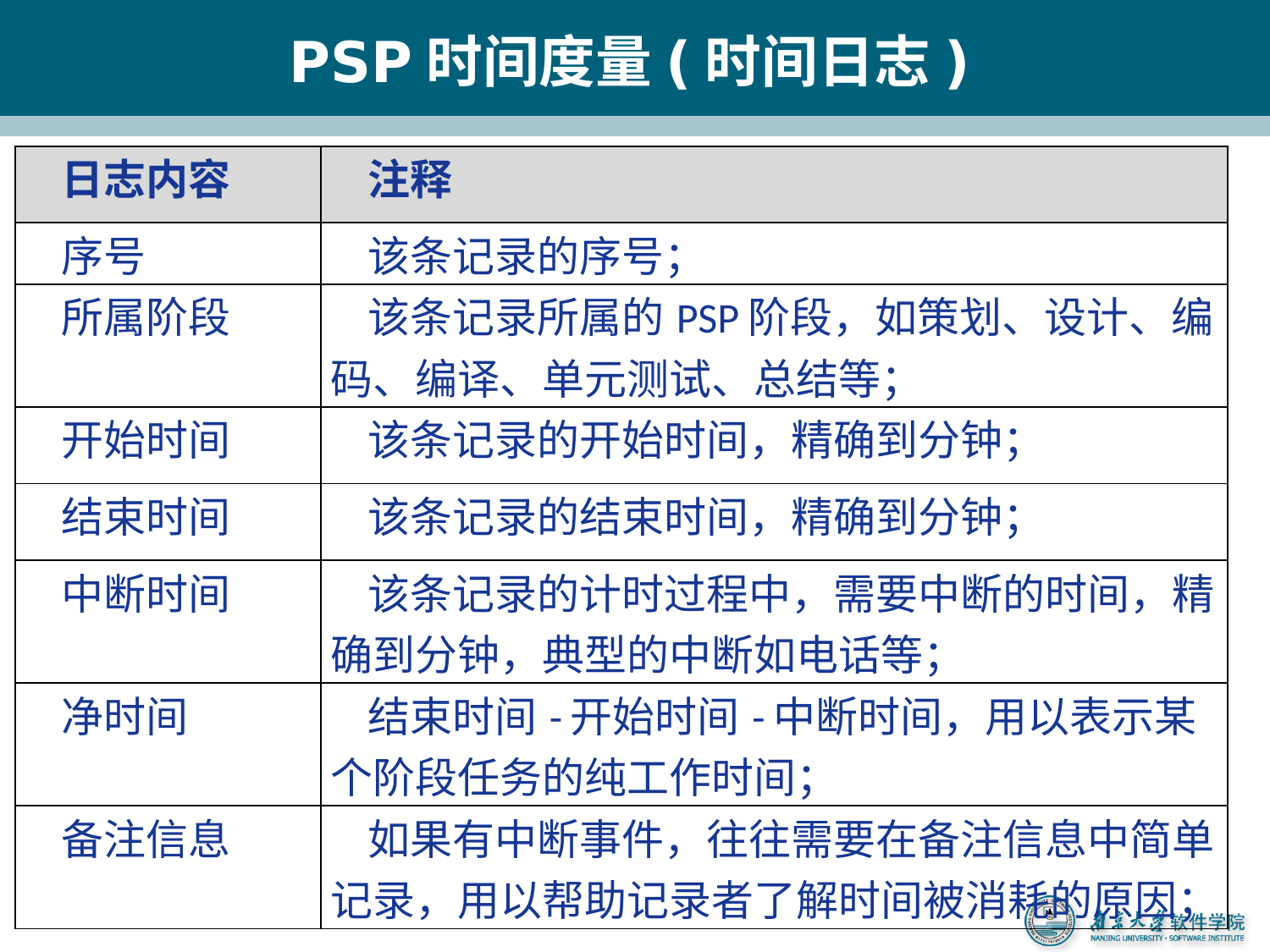

# PSP时间度量(时间日志)
| 日志内容 | 注释 |
| --- | --- |
| 序号 | 该条记录的序号； |
| 所属阶段 | 该条记录所属的PSP阶段，如策划、设计、编码、编译、单元测试、总结等； |
| 开始时间 | 该条记录的开始时间，精确到分钟； |
| 结束时间 | 该条记录的结束时间，精确到分钟； |
| 中断时间 | 该条记录的计时过程中，需要中断的时间，精确到分钟，典型的中断如电话等； |
| 净时间 | 结束时间-开始时间-中断时间，用以表示某个阶段任务的纯工作时间； |
| 备注信息 | 如果有中断事件，往往需要在备注信息中简单记录，用以帮助记录者了解时间被消耗的原因； |